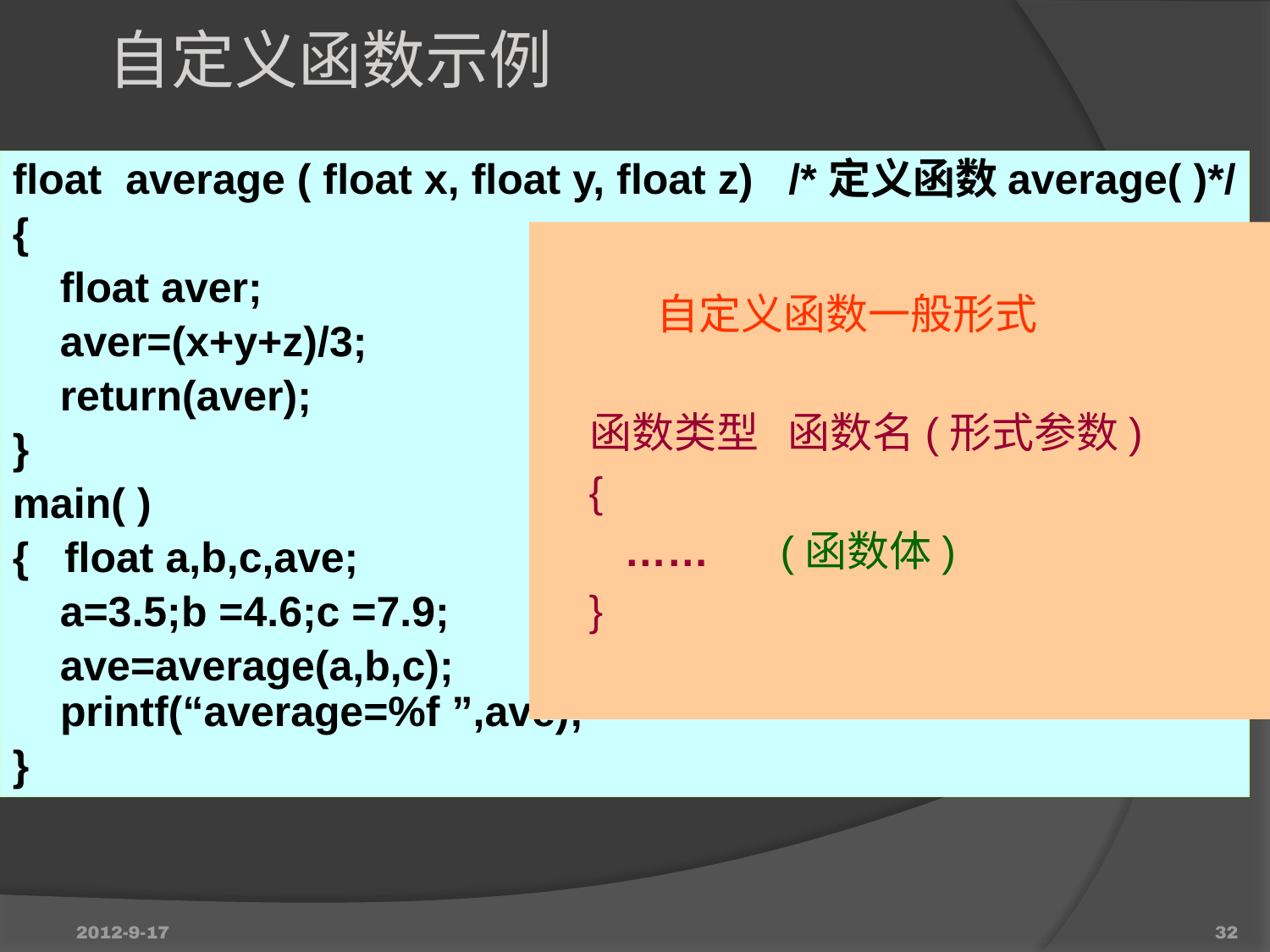

自定义函数示例
float  average ( float x, float y, float z)   /*定义函数average( )*/
{
    float aver;
    aver=(x+y+z)/3;
    return(aver);
}
main( )                                                 /*主函数*/
{   float a,b,c,ave;
    a=3.5;b =4.6;c =7.9;
    ave=average(a,b,c);                 /*调用自定义函数average( )*/ printf(“average=%f ”,ave);
}

           自定义函数一般形式

    函数类型   函数名(形式参数)
    {
       ……      (函数体)
    }
2012-9-17
32